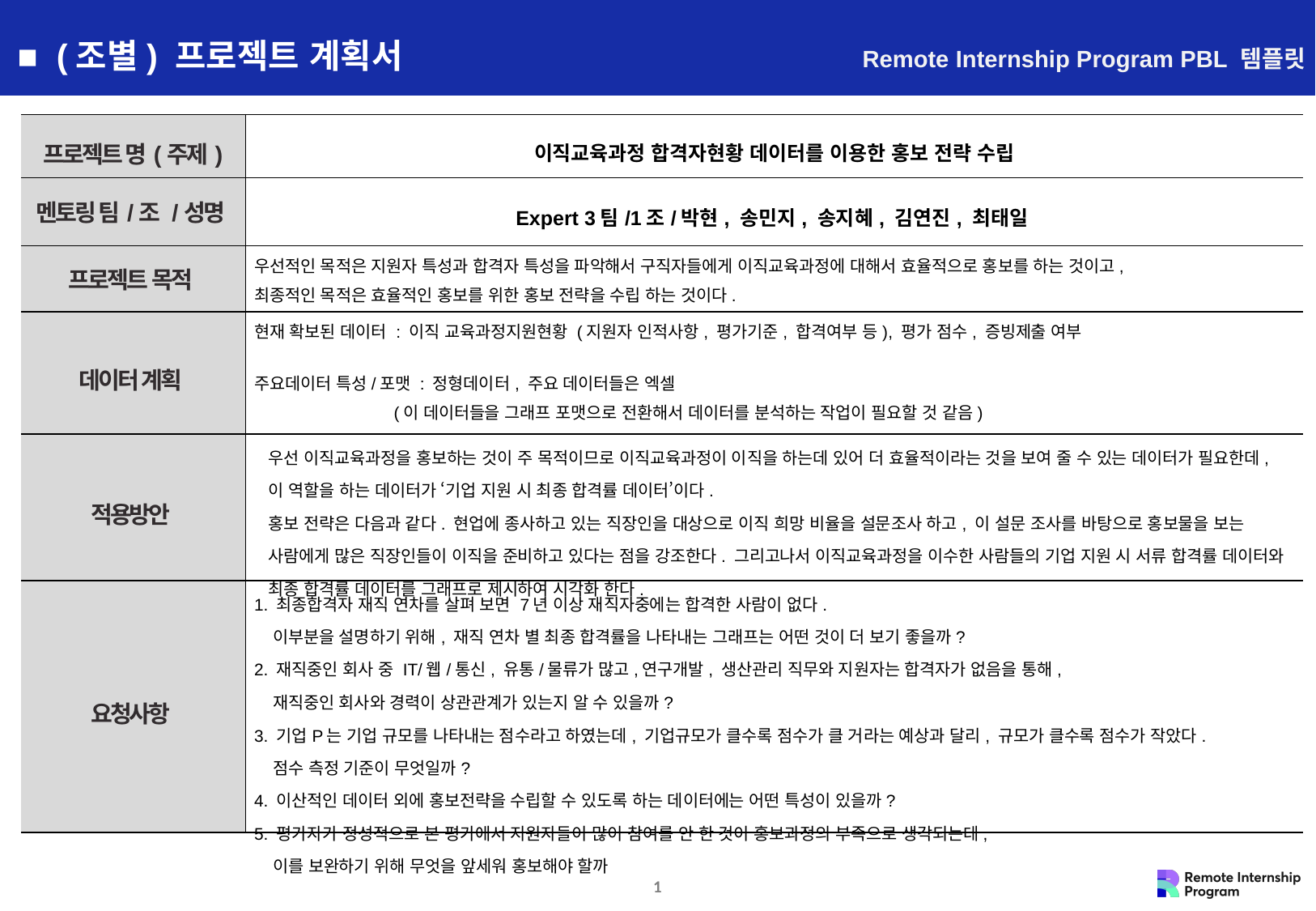

■  (조별) 프로젝트 계획서
Remote Internship Program PBL 템플릿
| 프로젝트 명(주제) | 이직교육과정 합격자현황 데이터를 이용한 홍보 전략 수립 |
| --- | --- |
| 멘토링 팀/조 /성명 | Expert 3팀/1조/박현, 송민지, 송지혜, 김연진, 최태일 |
| 프로젝트 목적 | 우선적인 목적은 지원자 특성과 합격자 특성을 파악해서 구직자들에게 이직교육과정에 대해서 효율적으로 홍보를 하는 것이고, 최종적인 목적은 효율적인 홍보를 위한 홍보 전략을 수립 하는 것이다. |
| 데이터 계획 | 현재 확보된 데이터 : 이직 교육과정지원현황 (지원자 인적사항, 평가기준, 합격여부 등), 평가 점수, 증빙제출 여부 주요데이터 특성/포맷 : 정형데이터, 주요 데이터들은 엑셀 (이 데이터들을 그래프 포맷으로 전환해서 데이터를 분석하는 작업이 필요할 것 같음) |
| 적용방안 | 우선 이직교육과정을 홍보하는 것이 주 목적이므로 이직교육과정이 이직을 하는데 있어 더 효율적이라는 것을 보여 줄 수 있는 데이터가 필요한데, 이 역할을 하는 데이터가 ‘기업 지원 시 최종 합격률 데이터’이다. 홍보 전략은 다음과 같다. 현업에 종사하고 있는 직장인을 대상으로 이직 희망 비율을 설문조사 하고, 이 설문 조사를 바탕으로 홍보물을 보는 사람에게 많은 직장인들이 이직을 준비하고 있다는 점을 강조한다. 그리고나서 이직교육과정을 이수한 사람들의 기업 지원 시 서류 합격률 데이터와 최종 합격률 데이터를 그래프로 제시하여 시각화 한다. |
| 요청사항 | 1. 최종합격자 재직 연차를 살펴 보면 7년 이상 재직자중에는 합격한 사람이 없다. 이부분을 설명하기 위해, 재직 연차 별 최종 합격률을 나타내는 그래프는 어떤 것이 더 보기 좋을까? 2. 재직중인 회사 중 IT/웹/통신, 유통/물류가 많고,연구개발, 생산관리 직무와 지원자는 합격자가 없음을 통해, 재직중인 회사와 경력이 상관관계가 있는지 알 수 있을까? 3. 기업P는 기업 규모를 나타내는 점수라고 하였는데, 기업규모가 클수록 점수가 클 거라는 예상과 달리, 규모가 클수록 점수가 작았다. 점수 측정 기준이 무엇일까? 4. 이산적인 데이터 외에 홍보전략을 수립할 수 있도록 하는 데이터에는 어떤 특성이 있을까? 5. 평가자가 정성적으로 본 평가에서 지원자들이 많이 참여를 안 한 것이 홍보과정의 부족으로 생각되는데, 이를 보완하기 위해 무엇을 앞세워 홍보해야 할까 |